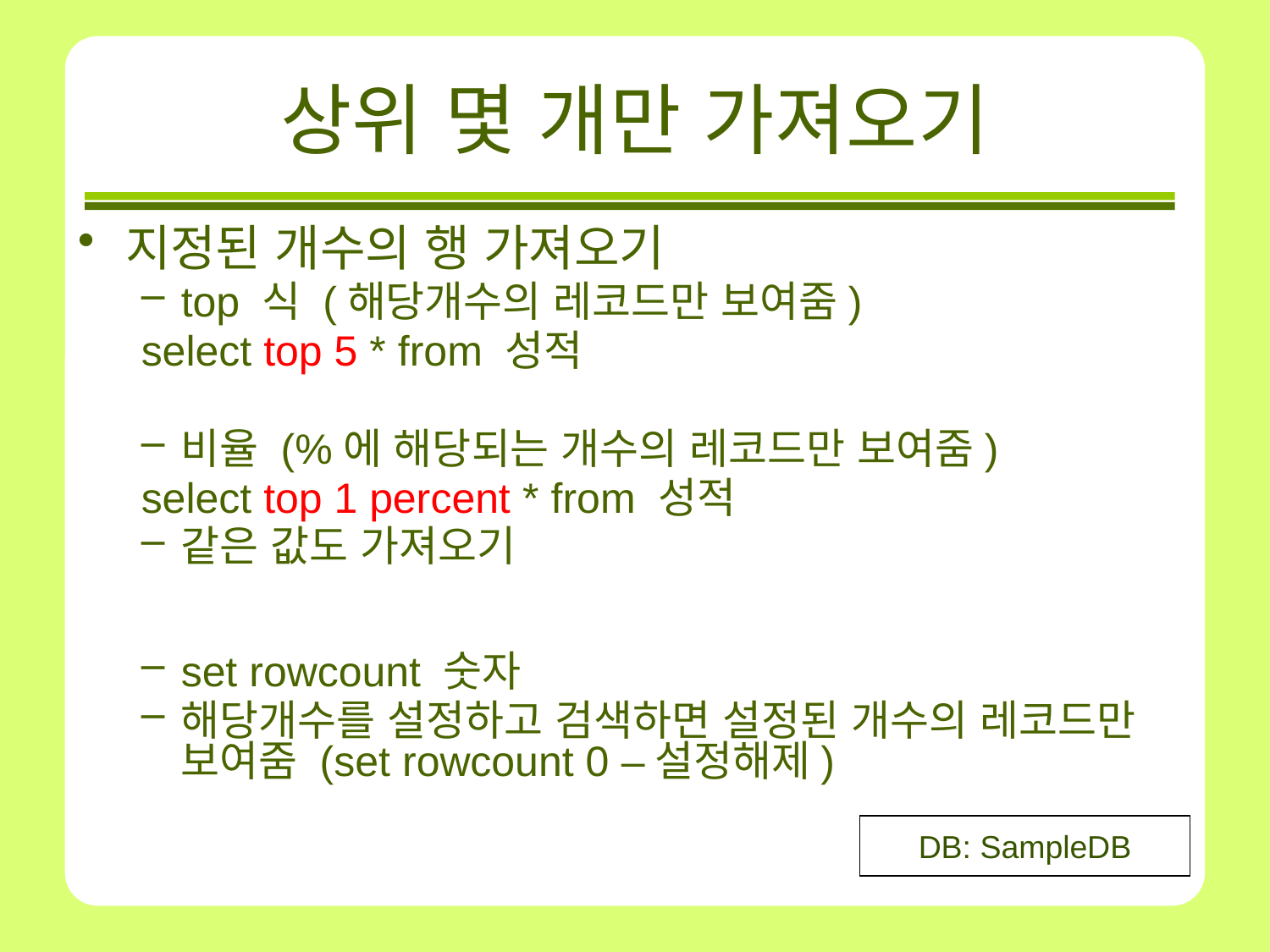

# 상위 몇 개만 가져오기
지정된 개수의 행 가져오기
top 식 (해당개수의 레코드만 보여줌)
select top 5 * from 성적

비율 (%에 해당되는 개수의 레코드만 보여줌)
select top 1 percent * from 성적
같은 값도 가져오기

set rowcount 숫자
해당개수를 설정하고 검색하면 설정된 개수의 레코드만 보여줌 (set rowcount 0 –설정해제)
DB: SampleDB